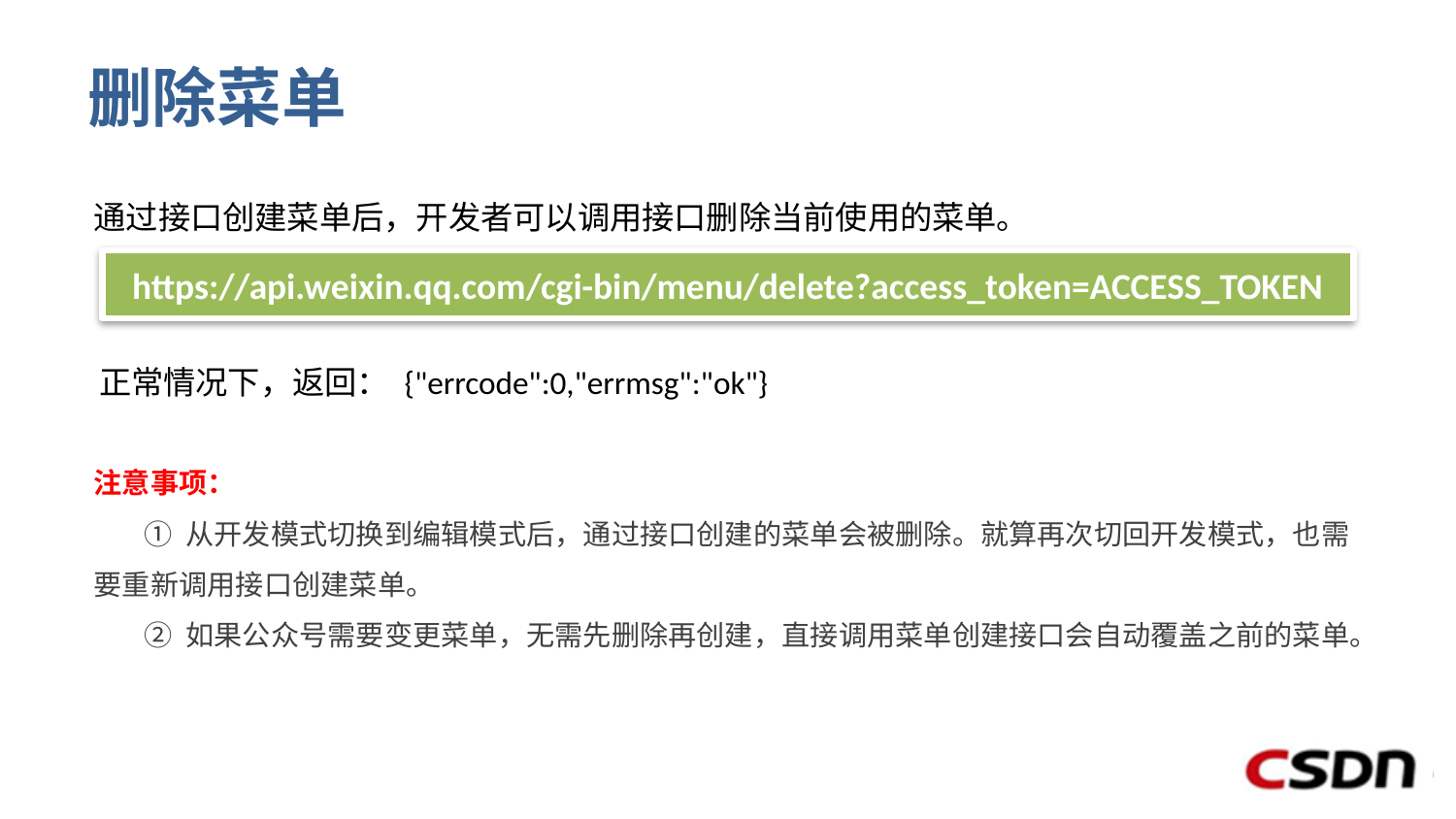

# 删除菜单
通过接口创建菜单后，开发者可以调用接口删除当前使用的菜单。
https://api.weixin.qq.com/cgi-bin/menu/delete?access_token=ACCESS_TOKEN
正常情况下，返回： {"errcode":0,"errmsg":"ok"}
注意事项：
        ① 从开发模式切换到编辑模式后，通过接口创建的菜单会被删除。就算再次切回开发模式，也需要重新调用接口创建菜单。
        ② 如果公众号需要变更菜单，无需先删除再创建，直接调用菜单创建接口会自动覆盖之前的菜单。